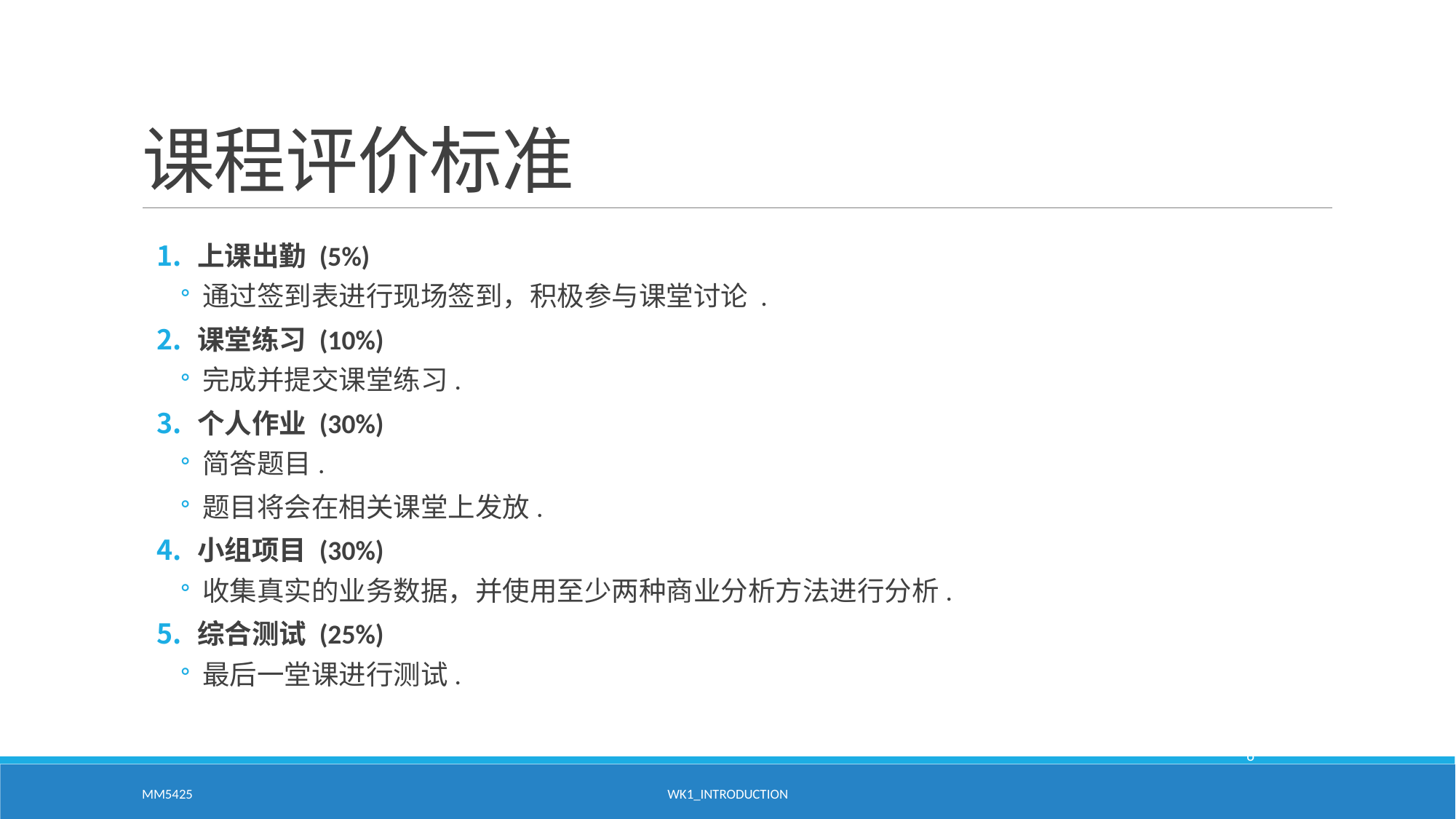

# 课程评价标准
上课出勤 (5%)
通过签到表进行现场签到，积极参与课堂讨论 .
课堂练习 (10%)
完成并提交课堂练习.
个人作业 (30%)
简答题目.
题目将会在相关课堂上发放.
小组项目 (30%)
收集真实的业务数据，并使用至少两种商业分析方法进行分析.
综合测试 (25%)
最后一堂课进行测试.
6
MM5425
WK1_Introduction